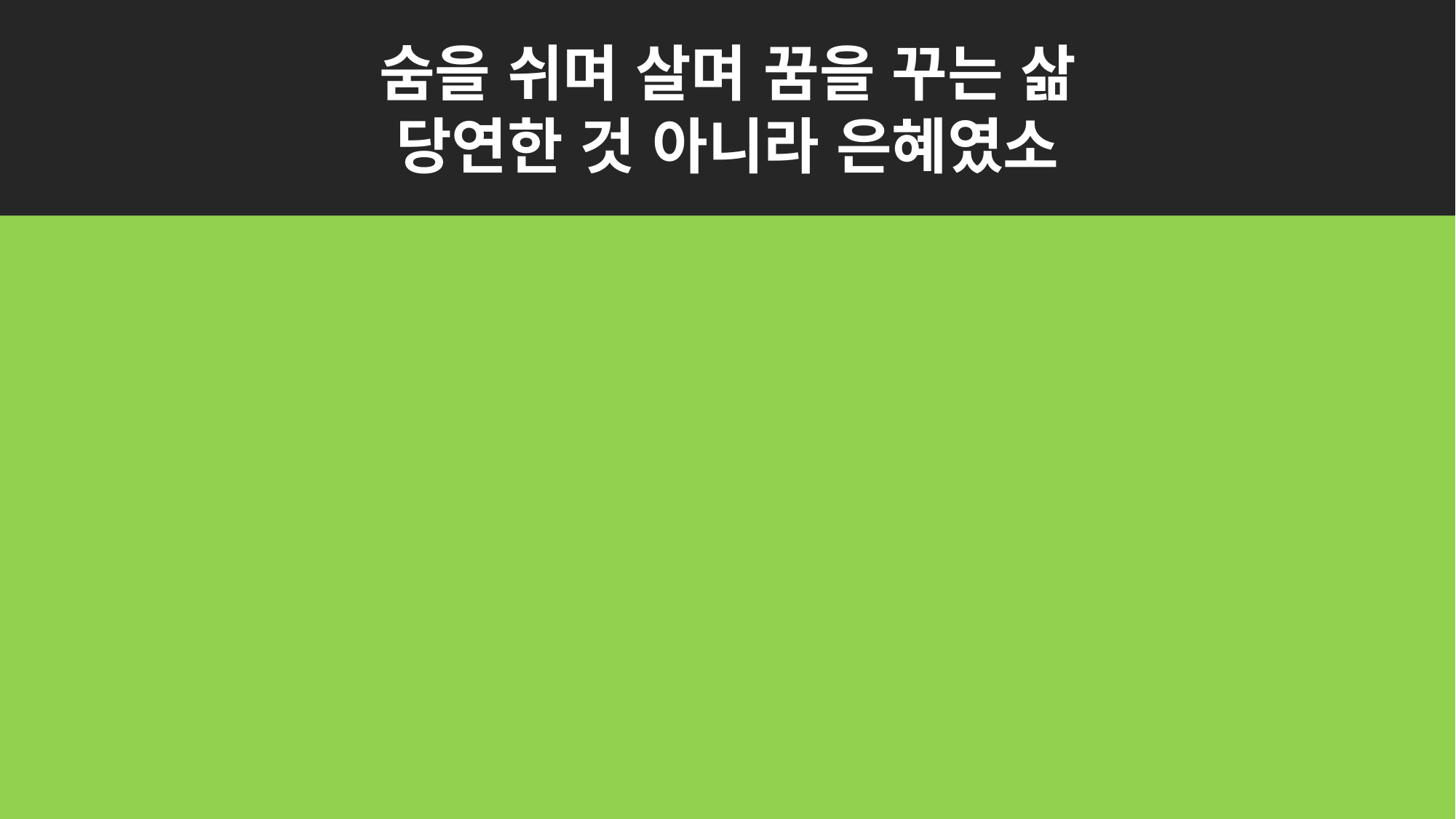

숨을 쉬며 살며 꿈을 꾸는 삶
당연한 것 아니라 은혜였소